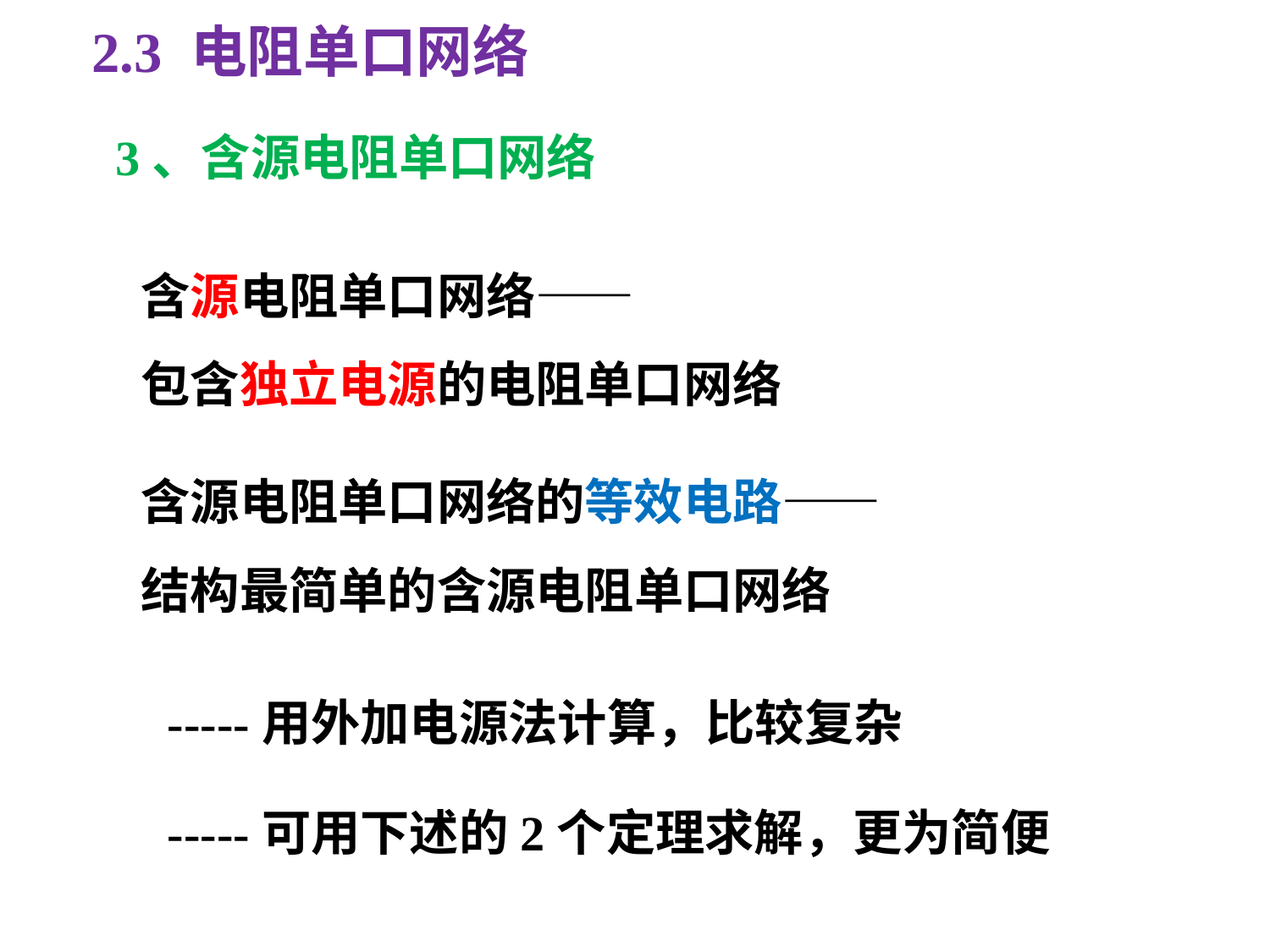

2.3 电阻单口网络
3、含源电阻单口网络
含源电阻单口网络——
包含独立电源的电阻单口网络
含源电阻单口网络的等效电路——
结构最简单的含源电阻单口网络
-----用外加电源法计算，比较复杂
-----可用下述的2个定理求解，更为简便